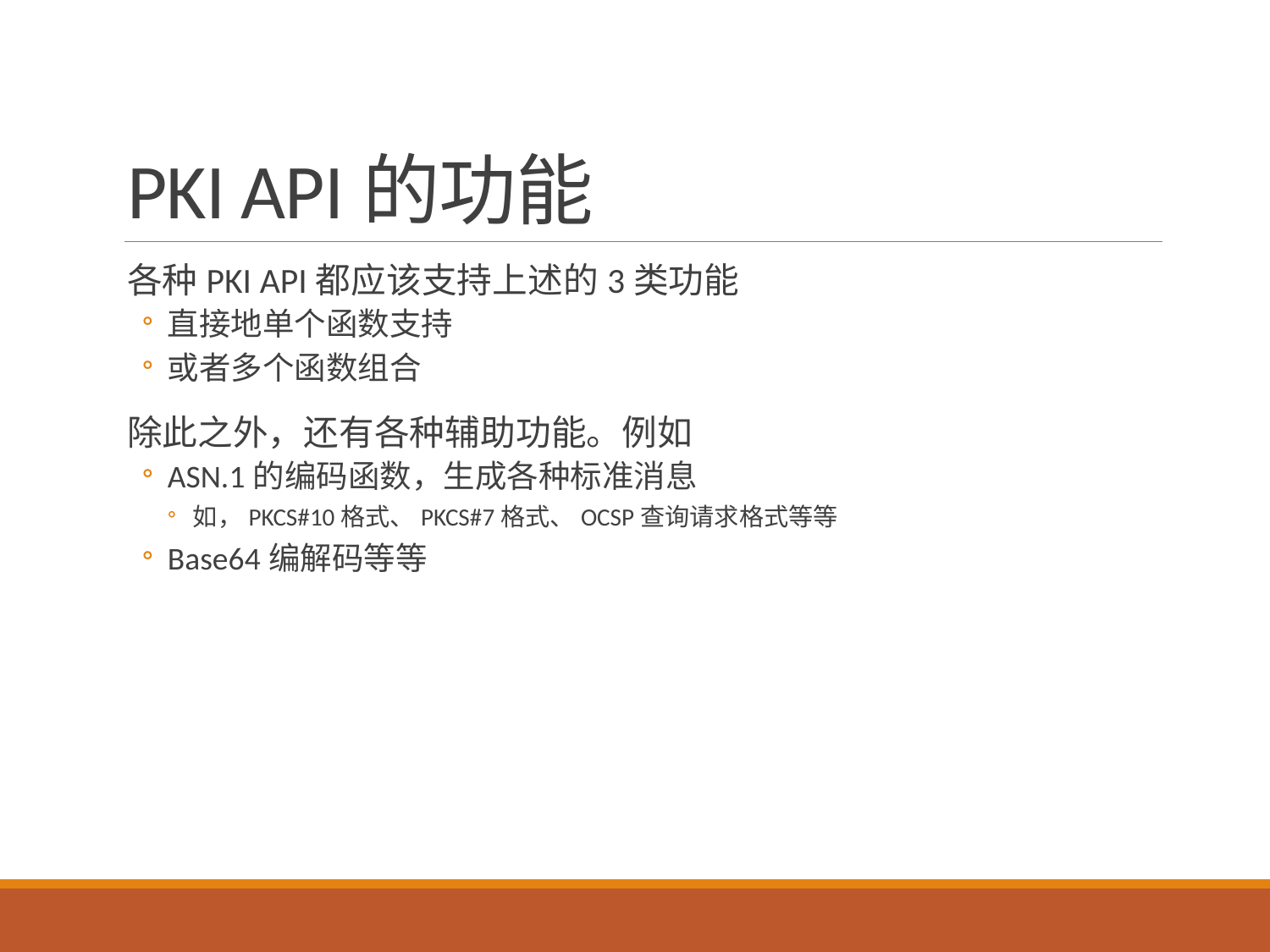

# PKI API的功能
各种PKI API都应该支持上述的3类功能
直接地单个函数支持
或者多个函数组合
除此之外，还有各种辅助功能。例如
ASN.1的编码函数，生成各种标准消息
如，PKCS#10格式、PKCS#7格式、OCSP查询请求格式等等
Base64编解码等等
13